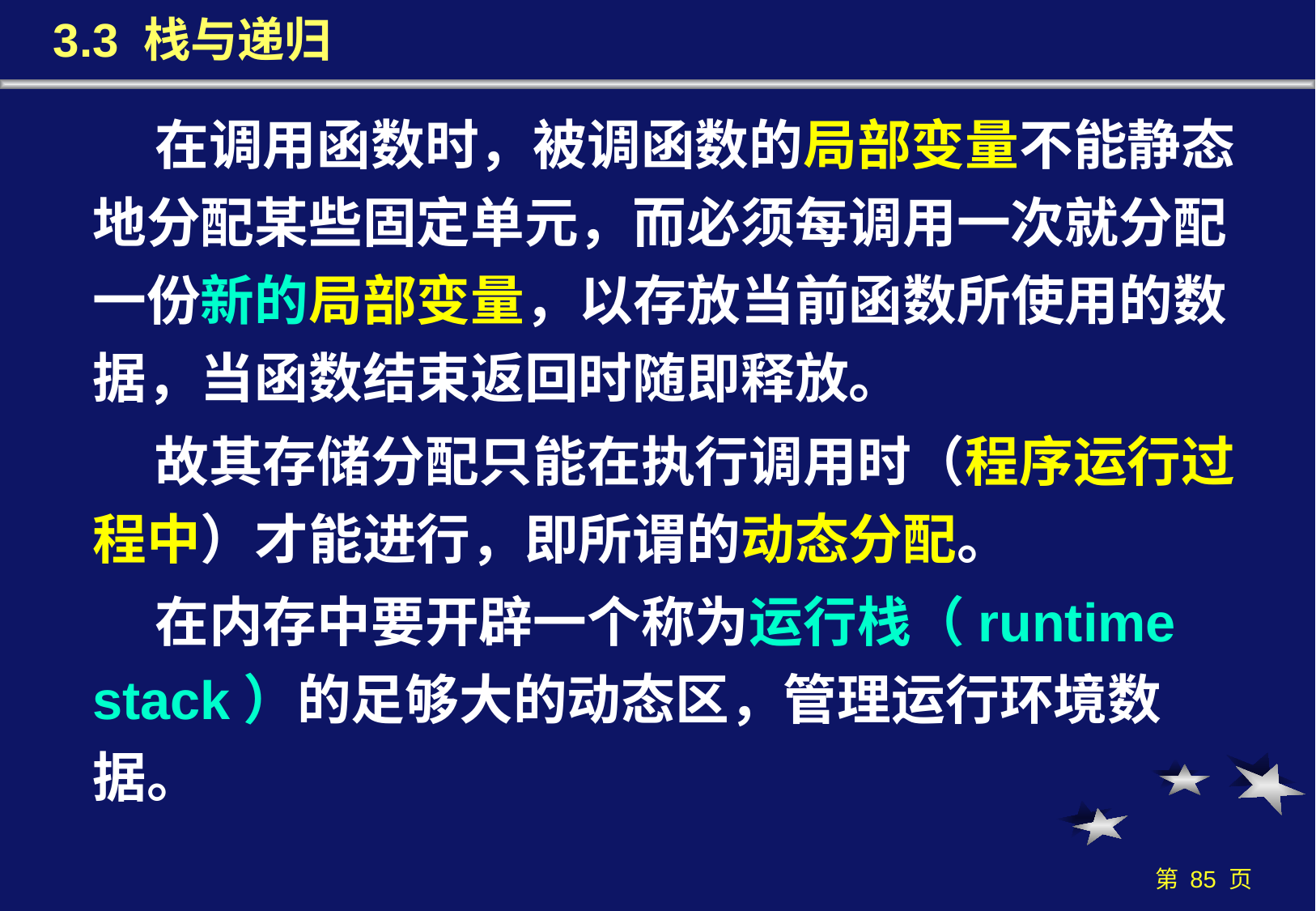

# 3.3 栈与递归
	    在调用函数时，被调函数的局部变量不能静态地分配某些固定单元，而必须每调用一次就分配一份新的局部变量，以存放当前函数所使用的数据，当函数结束返回时随即释放。
	    故其存储分配只能在执行调用时（程序运行过程中）才能进行，即所谓的动态分配。
	    在内存中要开辟一个称为运行栈（runtime stack）的足够大的动态区，管理运行环境数据。